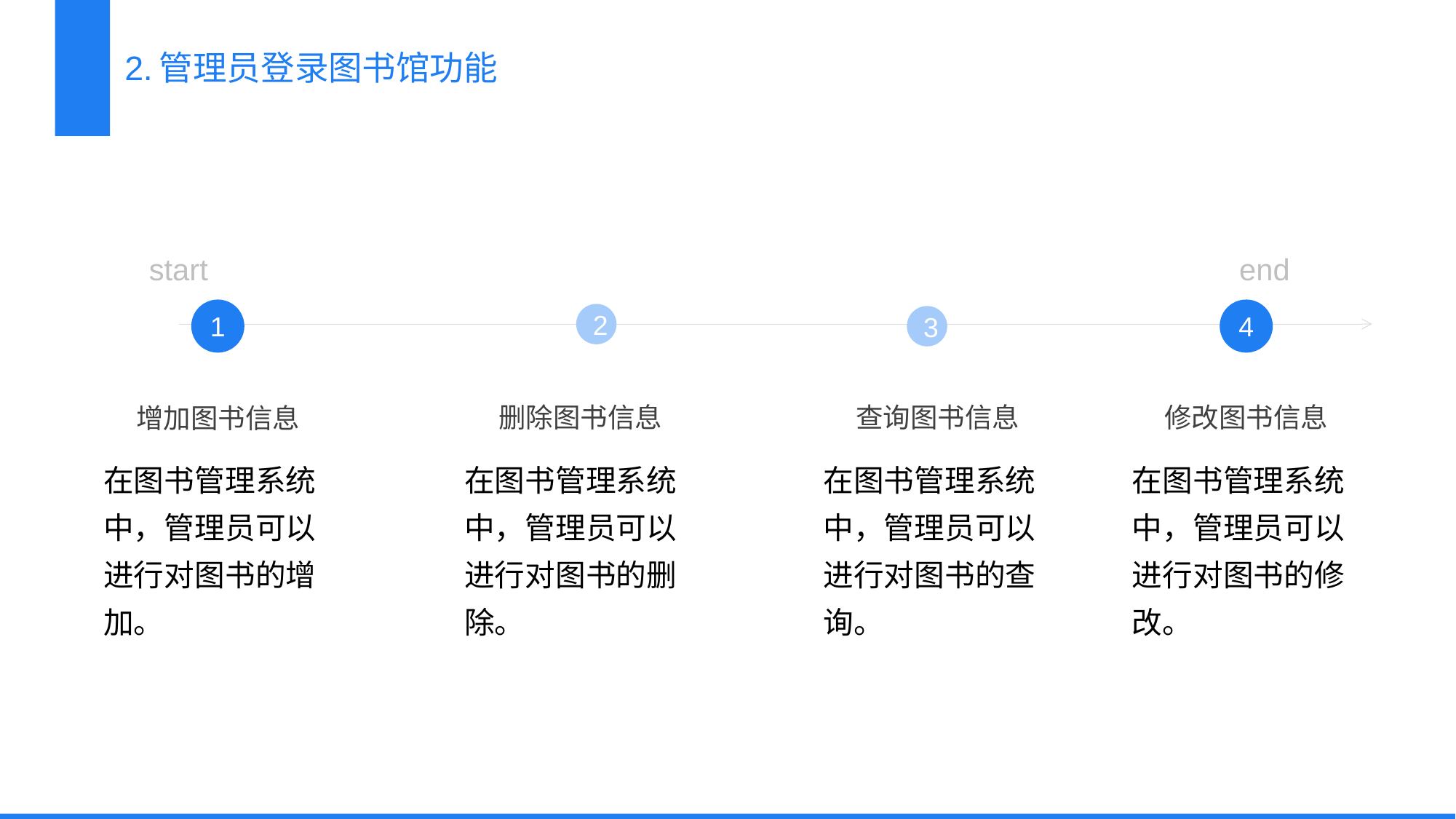

2.管理员登录图书馆功能
start
end
1
4
2
3
删除图书信息
查询图书信息
修改图书信息
增加图书信息
在图书管理系统中，管理员可以进行对图书的增加。

在图书管理系统中，管理员可以进行对图书的删除。

在图书管理系统中，管理员可以进行对图书的查询。

在图书管理系统中，管理员可以进行对图书的修改。